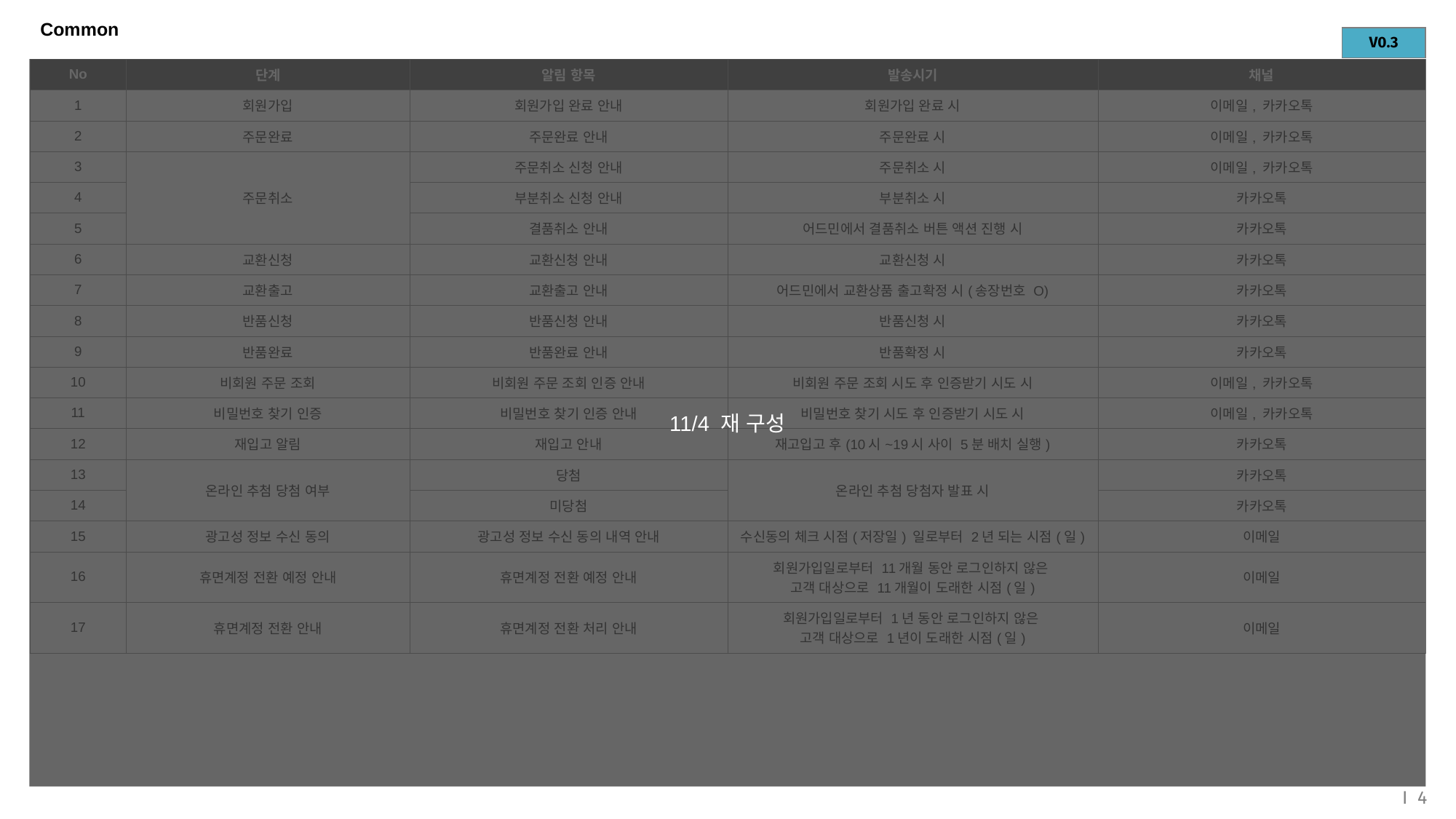

# Common
| V0.3 |
| --- |
11/4 재 구성
| No | 단계 | 알림 항목 | 발송시기 | 채널 |
| --- | --- | --- | --- | --- |
| 1 | 회원가입 | 회원가입 완료 안내 | 회원가입 완료 시 | 이메일, 카카오톡 |
| 2 | 주문완료 | 주문완료 안내 | 주문완료 시 | 이메일, 카카오톡 |
| 3 | 주문취소 | 주문취소 신청 안내 | 주문취소 시 | 이메일, 카카오톡 |
| 4 |  | 부분취소 신청 안내 | 부분취소 시 | 카카오톡 |
| 5 |  | 결품취소 안내 | 어드민에서 결품취소 버튼 액션 진행 시 | 카카오톡 |
| 6 | 교환신청 | 교환신청 안내 | 교환신청 시 | 카카오톡 |
| 7 | 교환출고 | 교환출고 안내 | 어드민에서 교환상품 출고확정 시(송장번호 O) | 카카오톡 |
| 8 | 반품신청 | 반품신청 안내 | 반품신청 시 | 카카오톡 |
| 9 | 반품완료 | 반품완료 안내 | 반품확정 시 | 카카오톡 |
| 10 | 비회원 주문 조회 | 비회원 주문 조회 인증 안내 | 비회원 주문 조회 시도 후 인증받기 시도 시 | 이메일, 카카오톡 |
| 11 | 비밀번호 찾기 인증 | 비밀번호 찾기 인증 안내 | 비밀번호 찾기 시도 후 인증받기 시도 시 | 이메일, 카카오톡 |
| 12 | 재입고 알림 | 재입고 안내 | 재고입고 후(10시~19시 사이 5분 배치 실행) | 카카오톡 |
| 13 | 온라인 추첨 당첨 여부 | 당첨 | 온라인 추첨 당첨자 발표 시 | 카카오톡 |
| 14 |  | 미당첨 |  | 카카오톡 |
| 15 | 광고성 정보 수신 동의 | 광고성 정보 수신 동의 내역 안내 | 수신동의 체크 시점(저장일) 일로부터 2년 되는 시점(일) | 이메일 |
| 16 | 휴면계정 전환 예정 안내 | 휴면계정 전환 예정 안내 | 회원가입일로부터 11개월 동안 로그인하지 않은 고객 대상으로 11개월이 도래한 시점(일) | 이메일 |
| 17 | 휴면계정 전환 안내 | 휴면계정 전환 처리 안내 | 회원가입일로부터 1년 동안 로그인하지 않은 고객 대상으로 1년이 도래한 시점(일) | 이메일 |